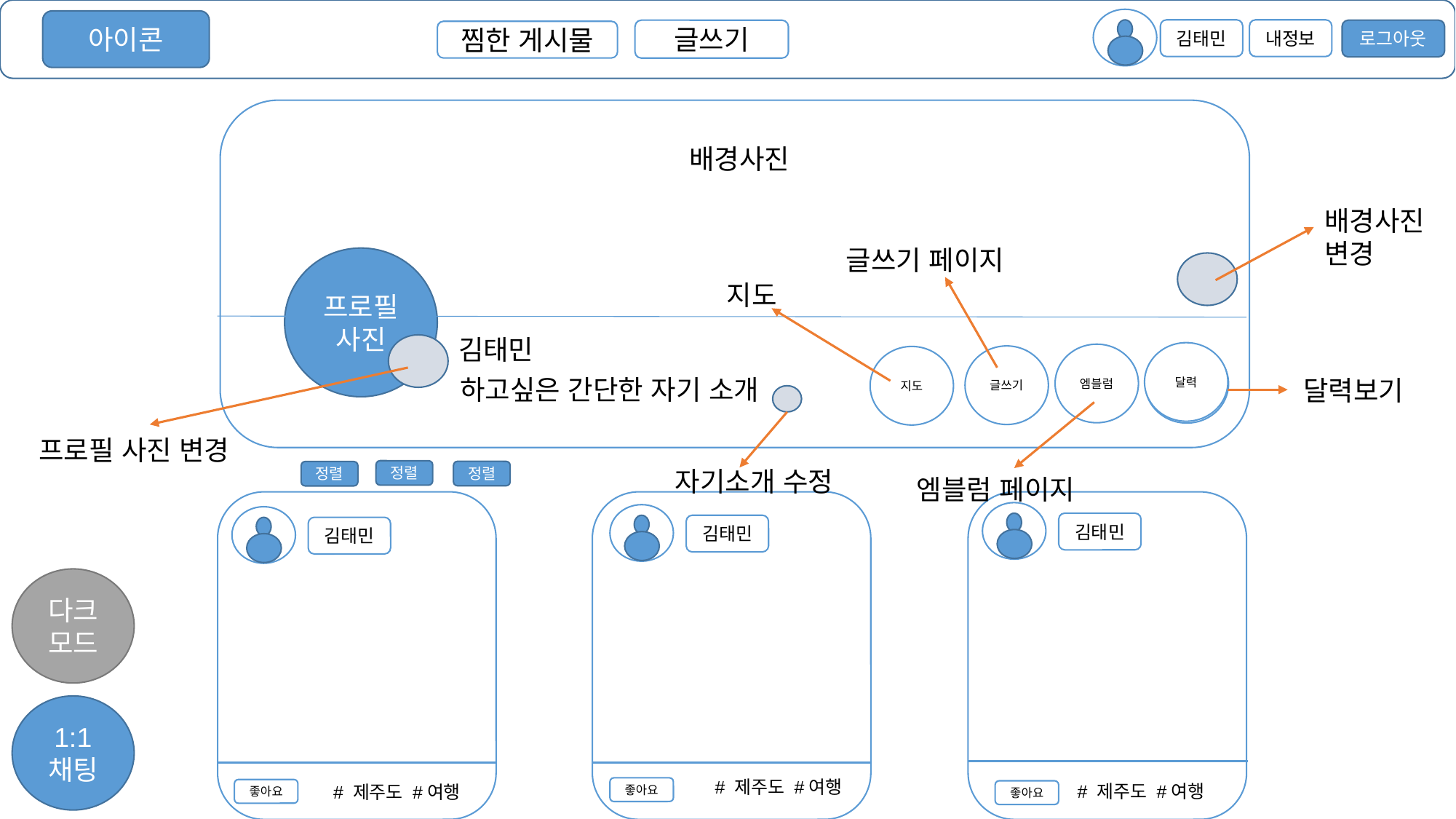

아이콘
김태민
내정보

글쓰기
로그아웃
찜한 게시물

배경사진
배경사진
변경
글쓰기 페이지
프로필사진

지도
김태민

달력
엠블럼
달력
글쓰기
지도
하고싶은 간단한 자기 소개
달력보기

프로필 사진 변경
자기소개 수정
정렬
정렬
정렬
엠블럼 페이지

김태민

김태민

김태민

다크모드
1:1 채팅
# 제주도 #여행
# 제주도 #여행
# 제주도 #여행
좋아요
좋아요
좋아요